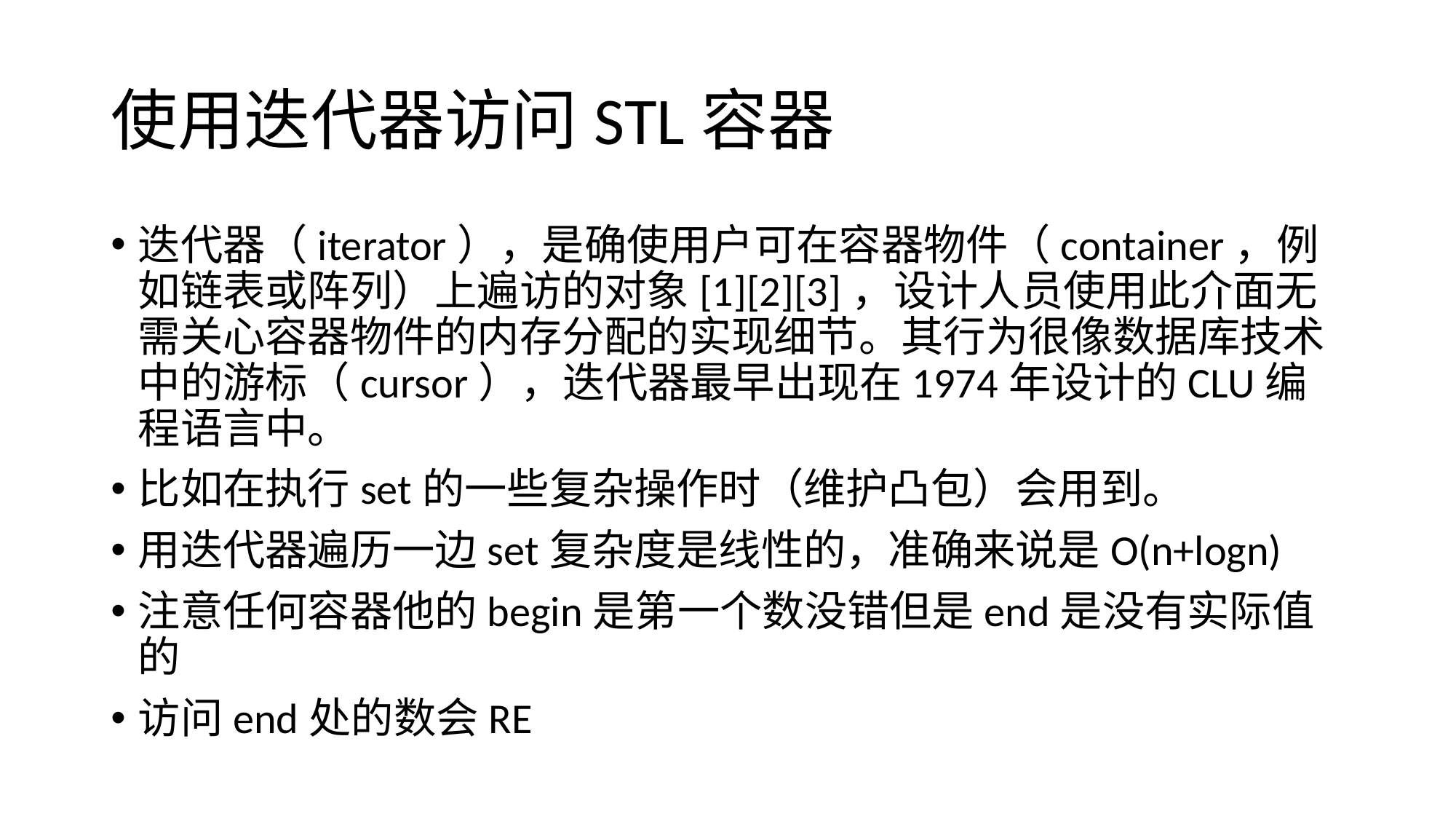

# 使用迭代器访问STL容器
迭代器（iterator），是确使用户可在容器物件（container，例如链表或阵列）上遍访的对象[1][2][3]，设计人员使用此介面无需关心容器物件的内存分配的实现细节。其行为很像数据库技术中的游标（cursor），迭代器最早出现在1974年设计的CLU编程语言中。
比如在执行set的一些复杂操作时（维护凸包）会用到。
用迭代器遍历一边set复杂度是线性的，准确来说是O(n+logn)
注意任何容器他的begin是第一个数没错但是end是没有实际值的
访问end处的数会RE